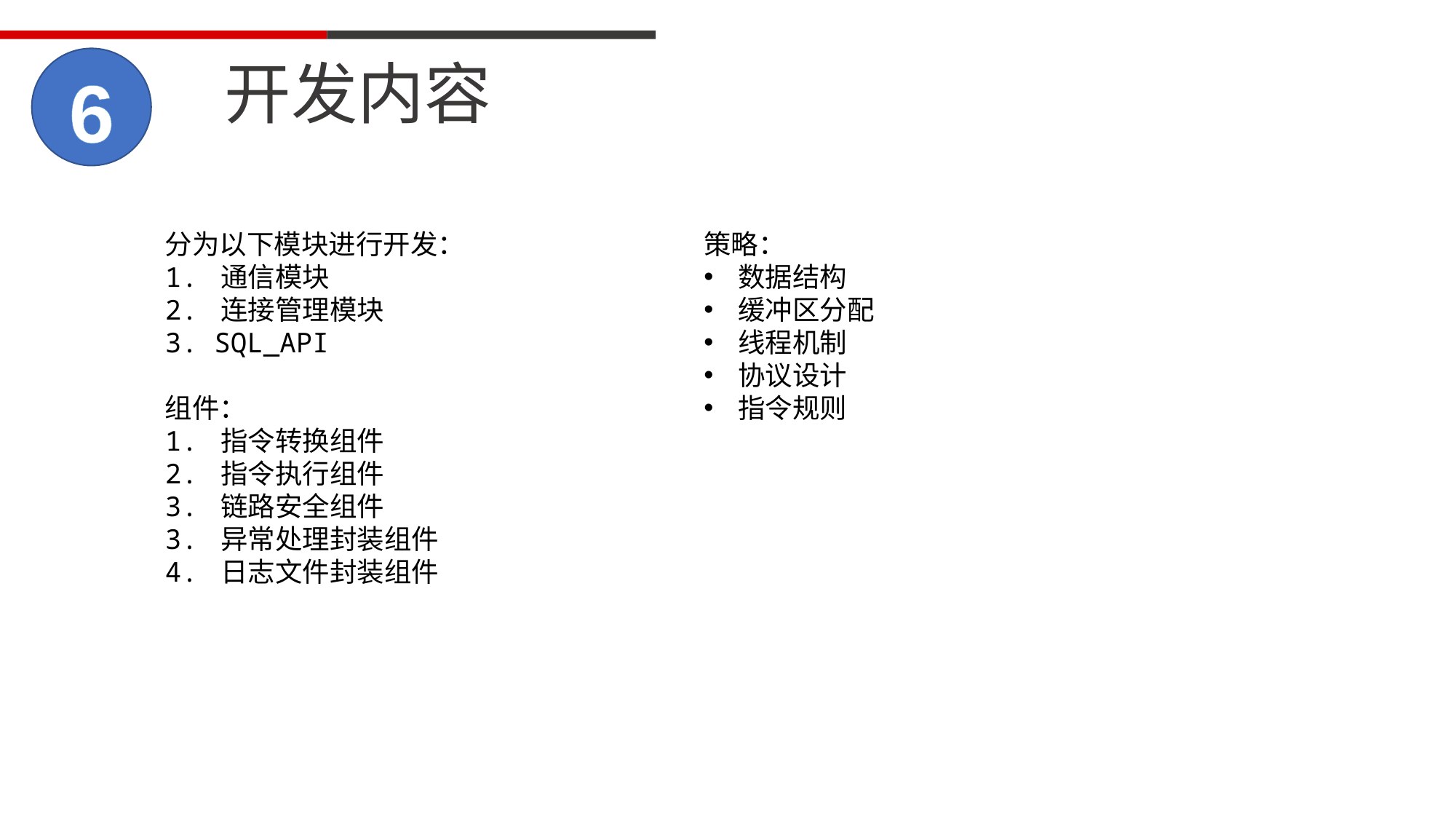

开发内容

6
分为以下模块进行开发：
1. 通信模块
2. 连接管理模块
3. SQL_API

组件：
1. 指令转换组件
2. 指令执行组件
3. 链路安全组件
3. 异常处理封装组件
4. 日志文件封装组件
策略：
数据结构
缓冲区分配
线程机制
协议设计
指令规则